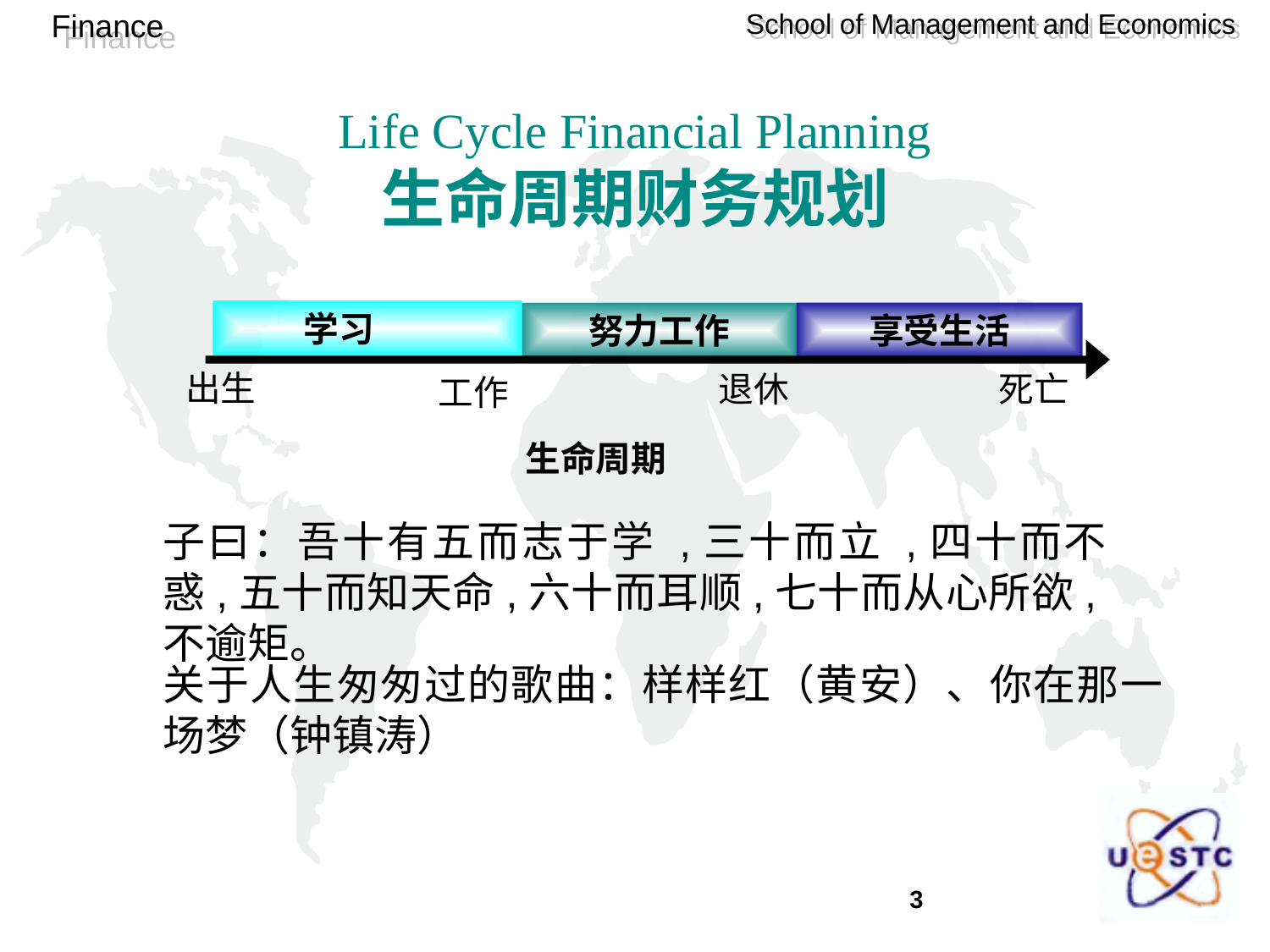

# Life Cycle Financial Planning 生命周期财务规划

学习
努力工作
享受生活

出生
死亡
退休
工作
生命周期
子曰：吾十有五而志于学 ,三十而立 ,四十而不惑,五十而知天命,六十而耳顺,七十而从心所欲,不逾矩。
关于人生匆匆过的歌曲：样样红（黄安）、你在那一场梦（钟镇涛）